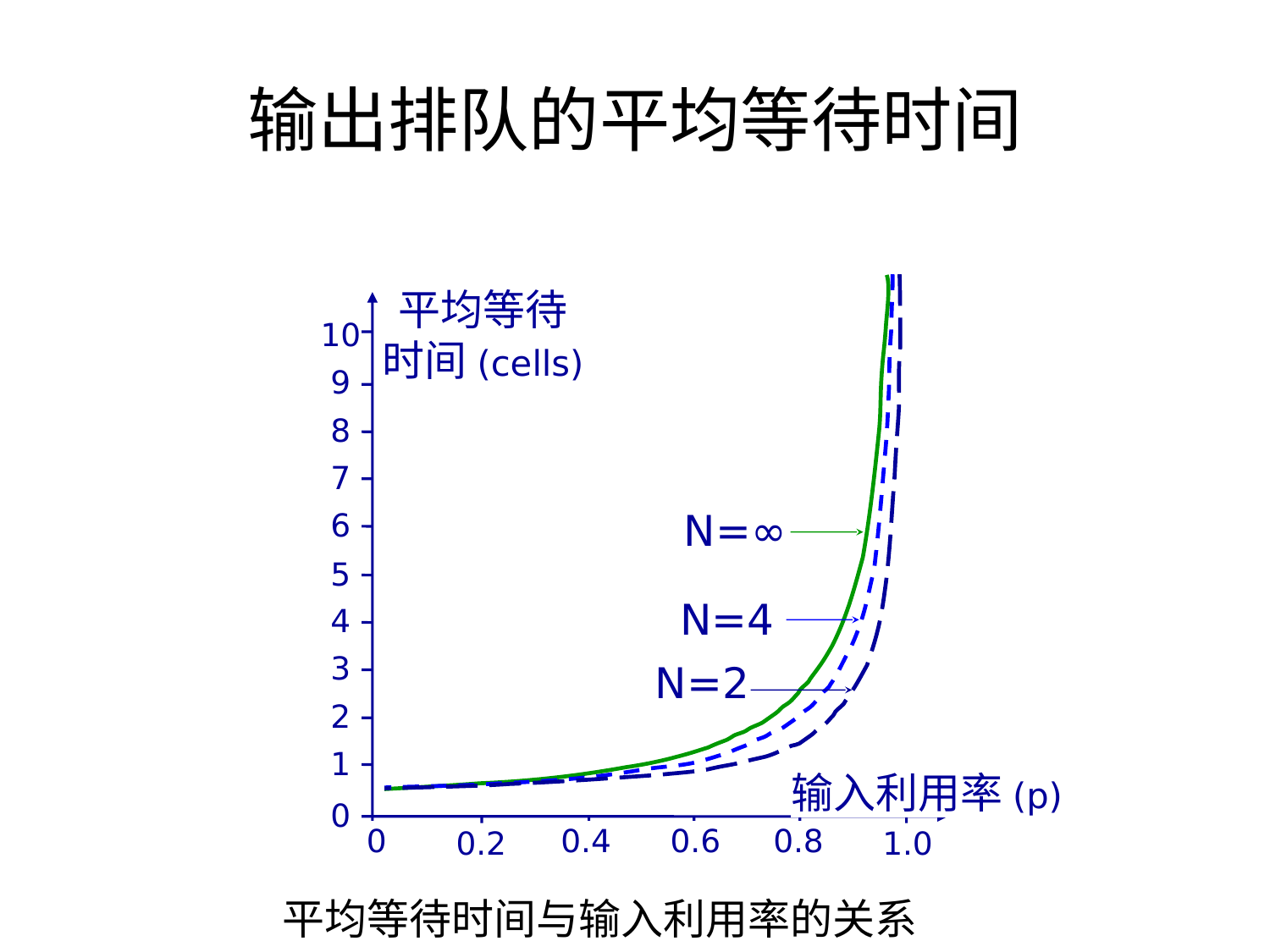

# 输出排队的平均等待时间

平均等待
时间(cells)

10

9

8

7

6

5

4

3

2

1

输入利用率(p)
0

0
0.4
0.6
0.8
0.2
1.0

N=∞

N=4

N=2

平均等待时间与输入利用率的关系